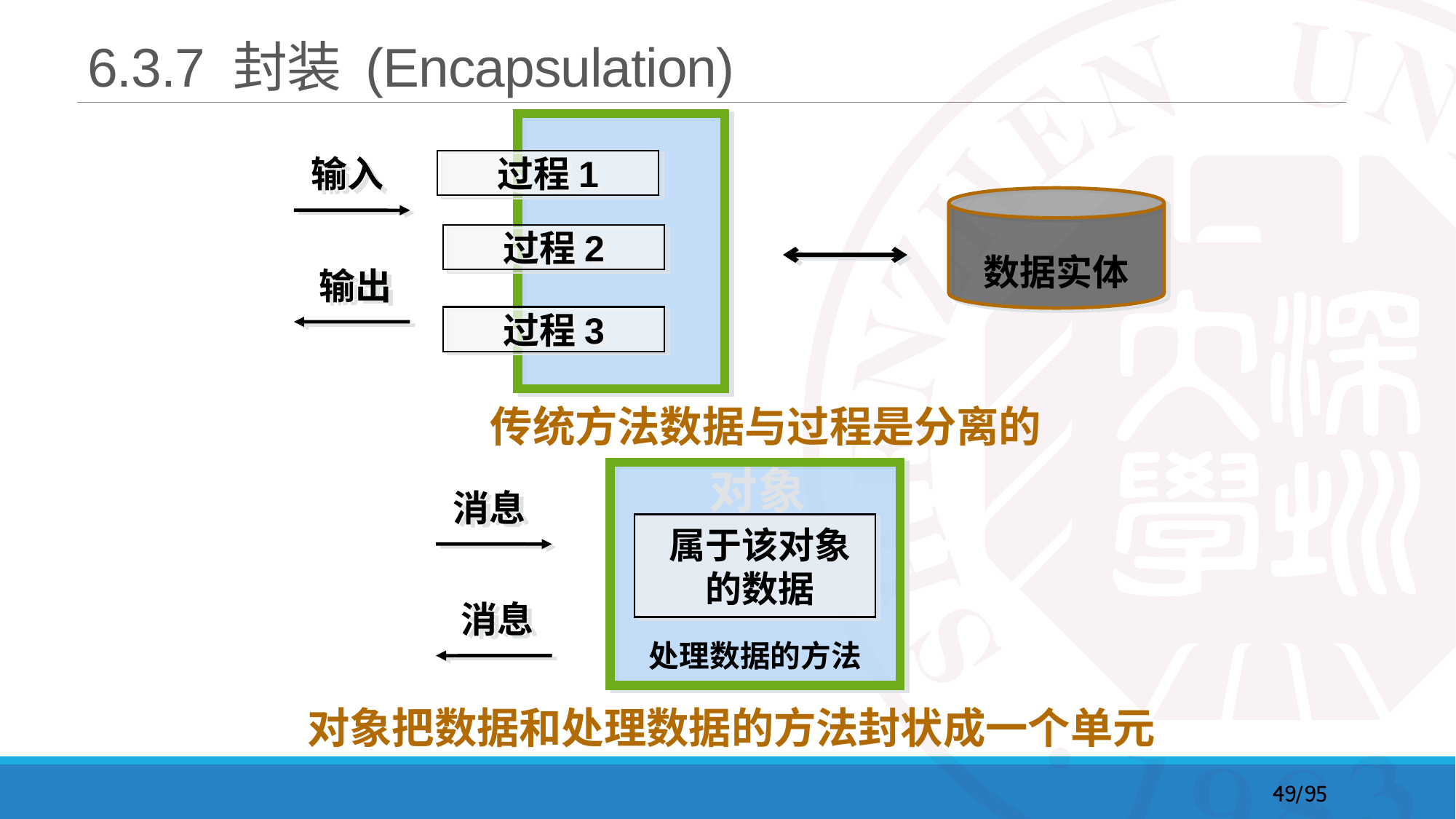

# 6.3.7 封装 (Encapsulation)

输入
过程1

过程2
数据实体
输出

过程3

传统方法数据与过程是分离的
对象

消息

属于该对象
的数据

消息
处理数据的方法

对象把数据和处理数据的方法封状成一个单元

49/95